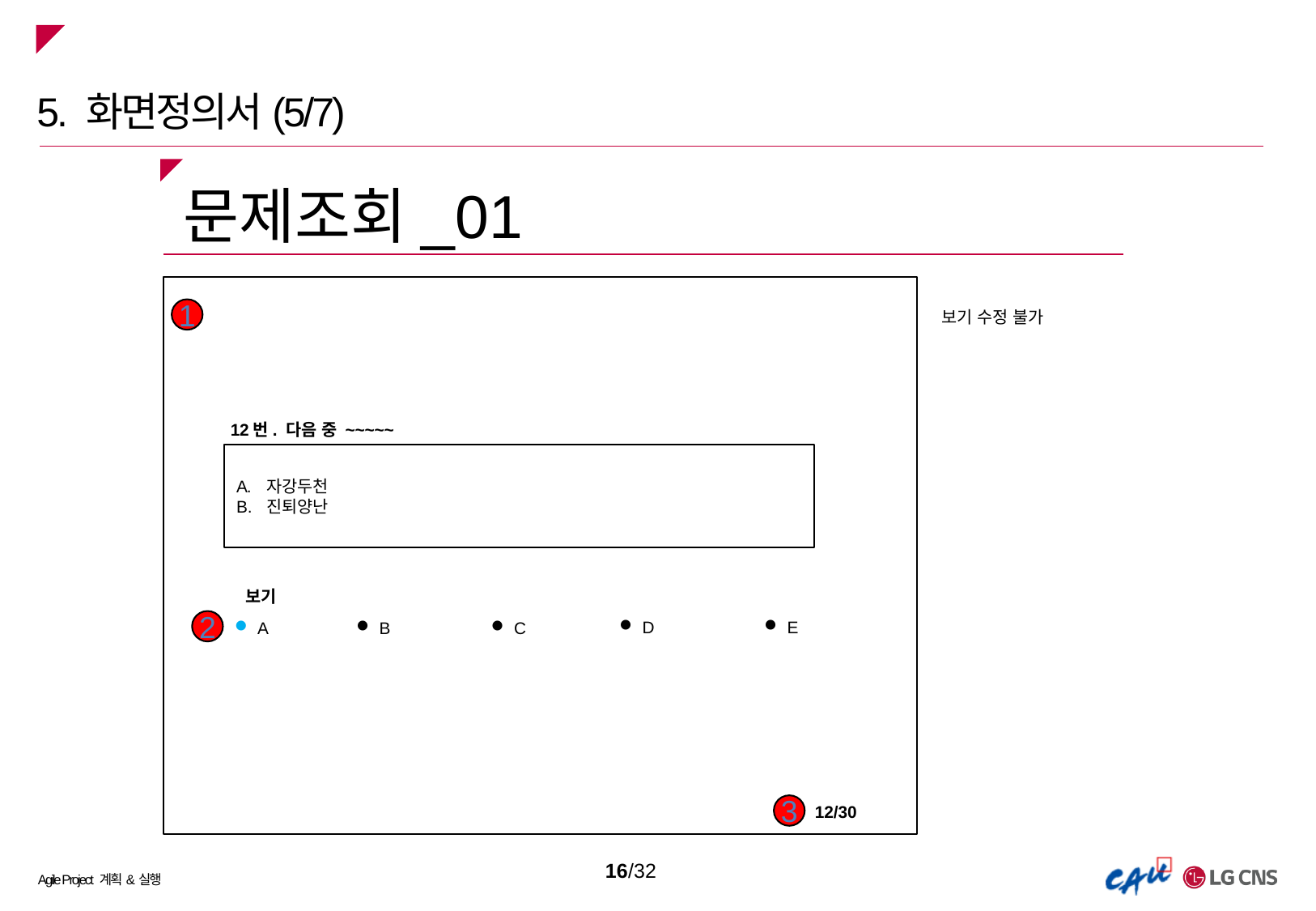

5. 화면정의서(5/7)

문제조회_01

1
보기 수정 불가
12번. 다음 중 ~~~~~
자강두천
진퇴양난
보기
2
D
E
A
B
C
3
12/30